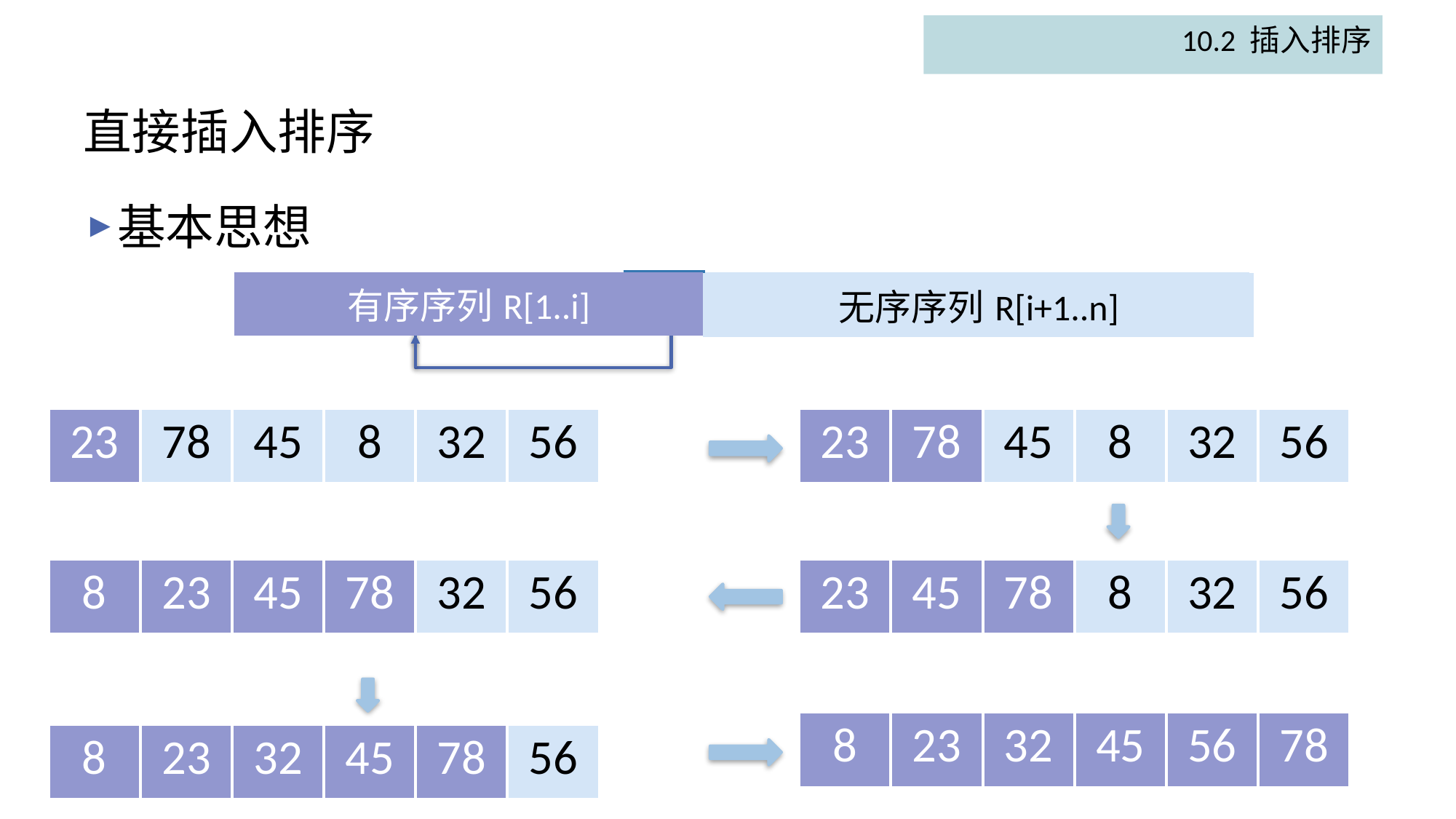

10.2 插入排序
# 直接插入排序
基本思想
| 有序序列R[1..i-1] |
| --- |
| 有序序列R[1..i] |
| --- |
|  |
| --- |
|  |
| --- |
| 无序序列R[i..n] |
| --- |
| R[i] |
| --- |
| 无序序列R[i+1..n] |
| --- |

| 23 | 78 | 45 | 8 | 32 | 56 |
| --- | --- | --- | --- | --- | --- |
| 23 | 78 | 45 | 8 | 32 | 56 |
| --- | --- | --- | --- | --- | --- |

| 8 | 23 | 45 | 78 | 32 | 56 |
| --- | --- | --- | --- | --- | --- |
| 23 | 45 | 78 | 8 | 32 | 56 |
| --- | --- | --- | --- | --- | --- |

| 8 | 23 | 32 | 45 | 56 | 78 |
| --- | --- | --- | --- | --- | --- |
| 8 | 23 | 32 | 45 | 78 | 56 |
| --- | --- | --- | --- | --- | --- |